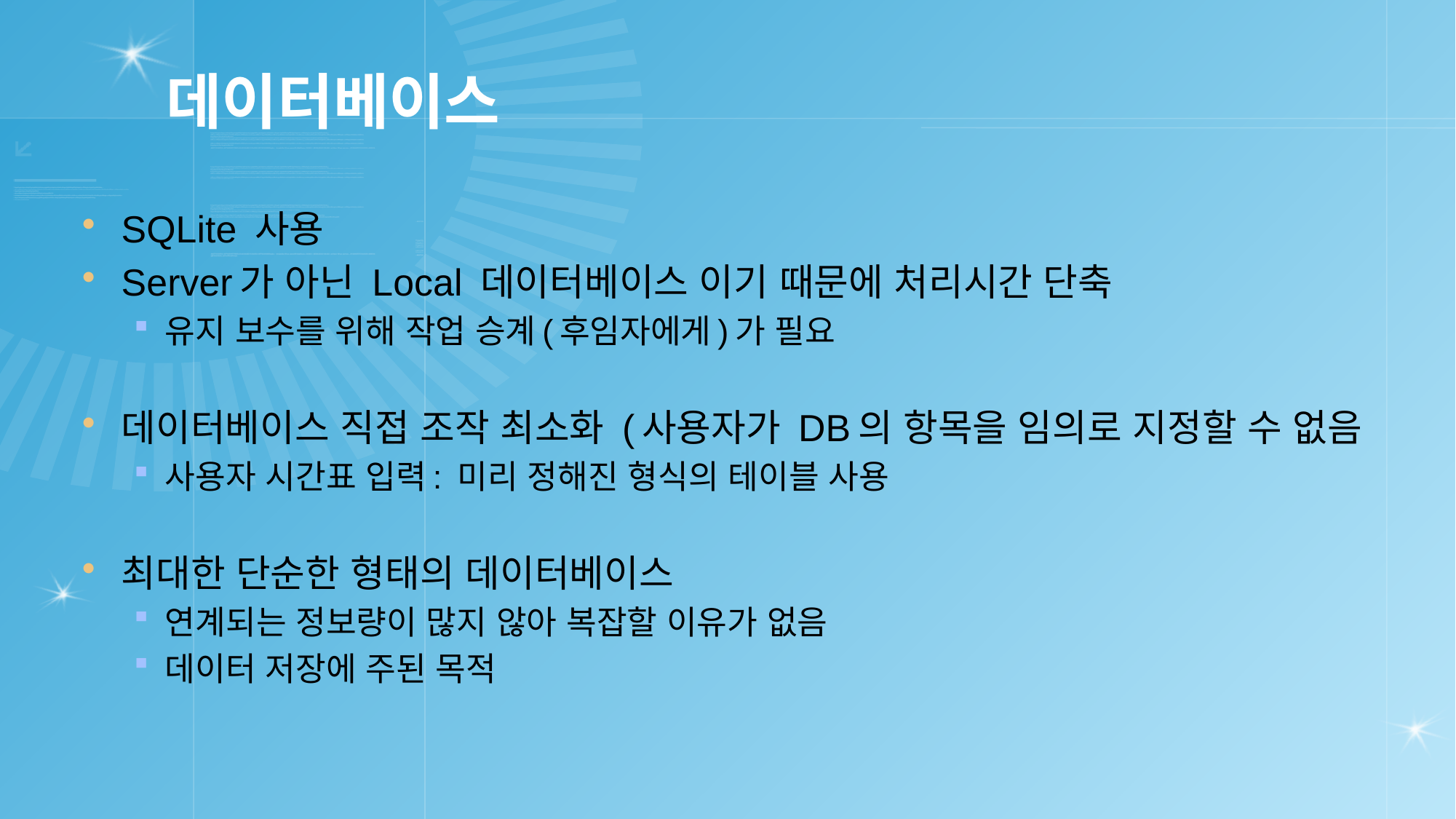

# 데이터베이스
SQLite 사용
Server가 아닌 Local 데이터베이스 이기 때문에 처리시간 단축
유지 보수를 위해 작업 승계(후임자에게)가 필요

데이터베이스 직접 조작 최소화 (사용자가 DB의 항목을 임의로 지정할 수 없음
사용자 시간표 입력: 미리 정해진 형식의 테이블 사용

최대한 단순한 형태의 데이터베이스
연계되는 정보량이 많지 않아 복잡할 이유가 없음
데이터 저장에 주된 목적